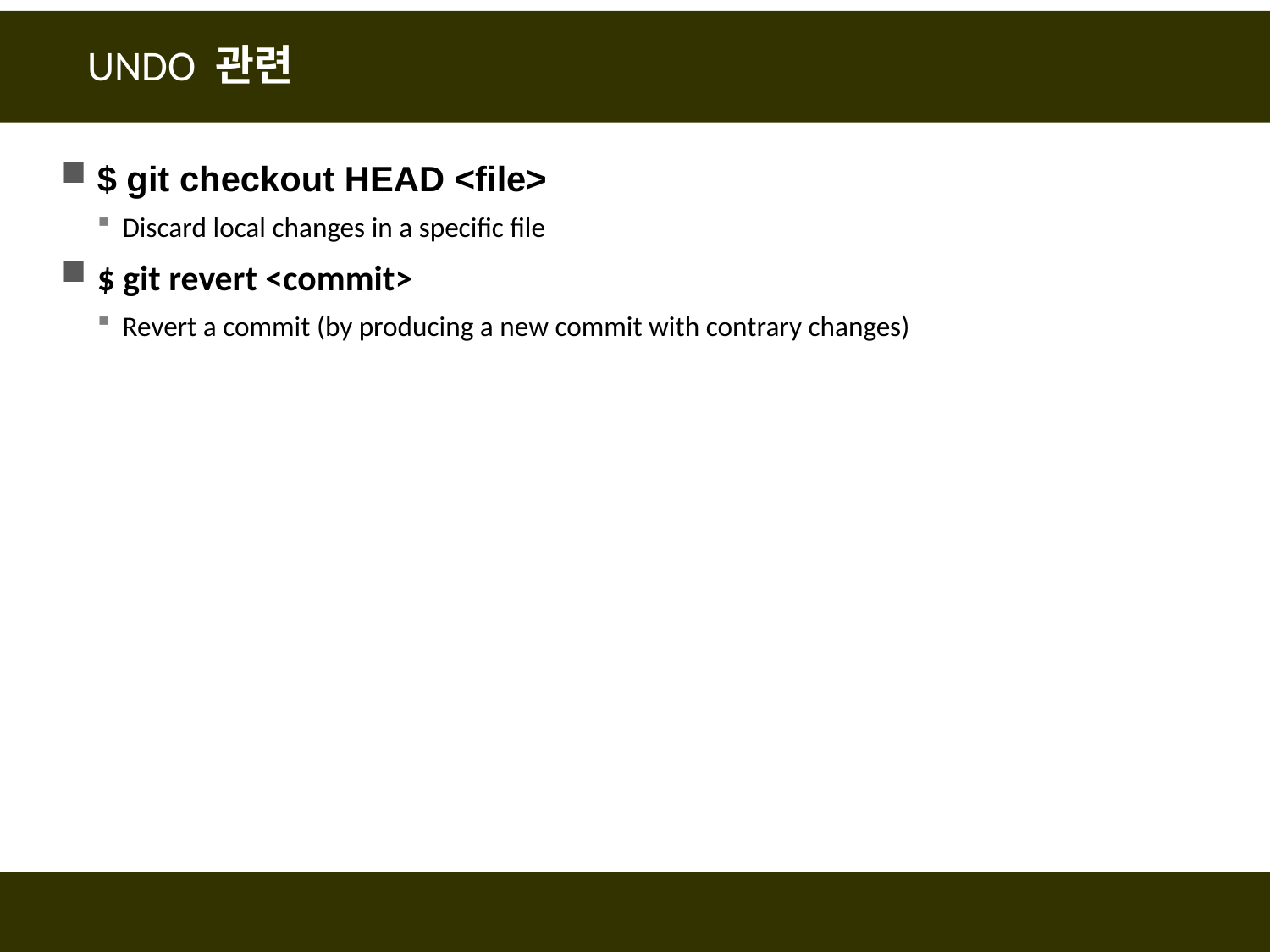

# UNDO 관련
$ git checkout HEAD <file>
Discard local changes in a specific file
$ git revert <commit>
Revert a commit (by producing a new commit with contrary changes)